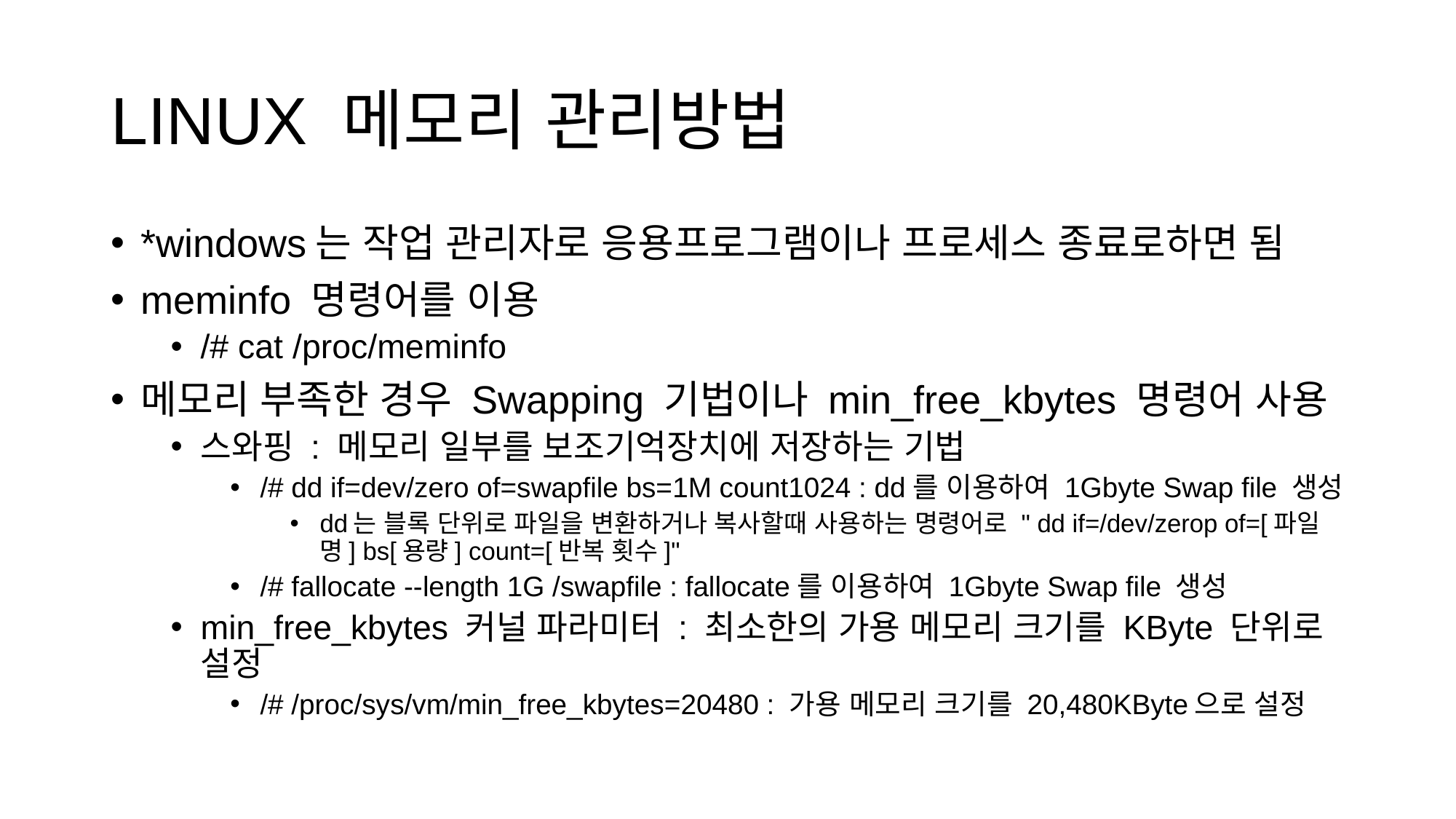

# LINUX 메모리 관리방법
*windows는 작업 관리자로 응용프로그램이나 프로세스 종료로하면 됨
meminfo 명령어를 이용
/# cat /proc/meminfo
메모리 부족한 경우 Swapping 기법이나 min_free_kbytes 명령어 사용
스와핑 : 메모리 일부를 보조기억장치에 저장하는 기법
/# dd if=dev/zero of=swapfile bs=1M count1024 : dd를 이용하여 1Gbyte Swap file 생성
dd는 블록 단위로 파일을 변환하거나 복사할때 사용하는 명령어로 " dd if=/dev/zerop of=[파일명] bs[용량] count=[반복 횟수]"
/# fallocate --length 1G /swapfile : fallocate를 이용하여 1Gbyte Swap file 생성
min_free_kbytes 커널 파라미터 : 최소한의 가용 메모리 크기를 KByte 단위로 설정
/# /proc/sys/vm/min_free_kbytes=20480 : 가용 메모리 크기를 20,480KByte으로 설정